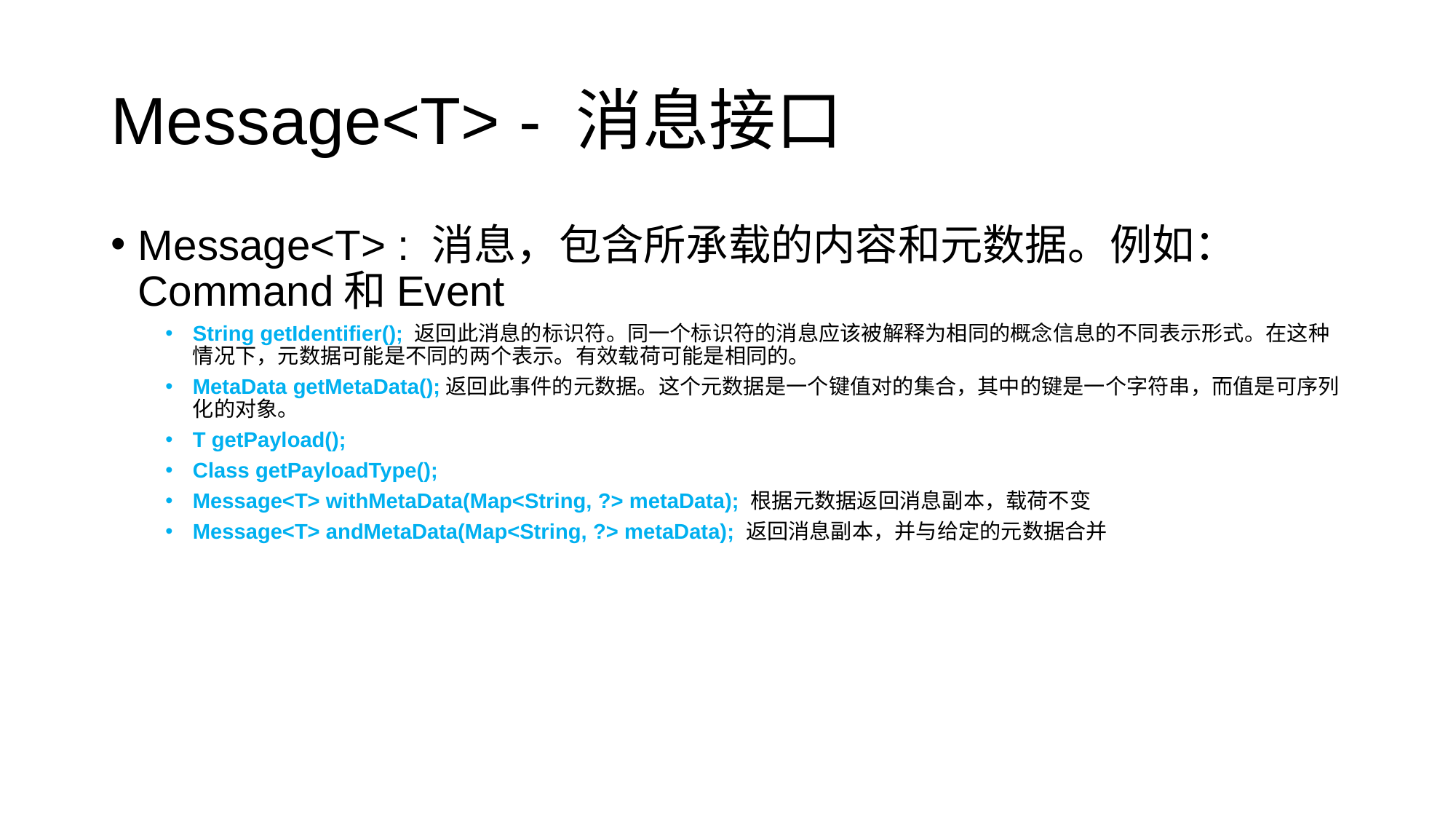

# Message<T> - 消息接口
Message<T> : 消息，包含所承载的内容和元数据。例如：Command和Event
String getIdentifier(); 返回此消息的标识符。同一个标识符的消息应该被解释为相同的概念信息的不同表示形式。在这种情况下，元数据可能是不同的两个表示。有效载荷可能是相同的。
MetaData getMetaData();返回此事件的元数据。这个元数据是一个键值对的集合，其中的键是一个字符串，而值是可序列化的对象。
T getPayload();
Class getPayloadType();
Message<T> withMetaData(Map<String, ?> metaData); 根据元数据返回消息副本，载荷不变
Message<T> andMetaData(Map<String, ?> metaData); 返回消息副本，并与给定的元数据合并